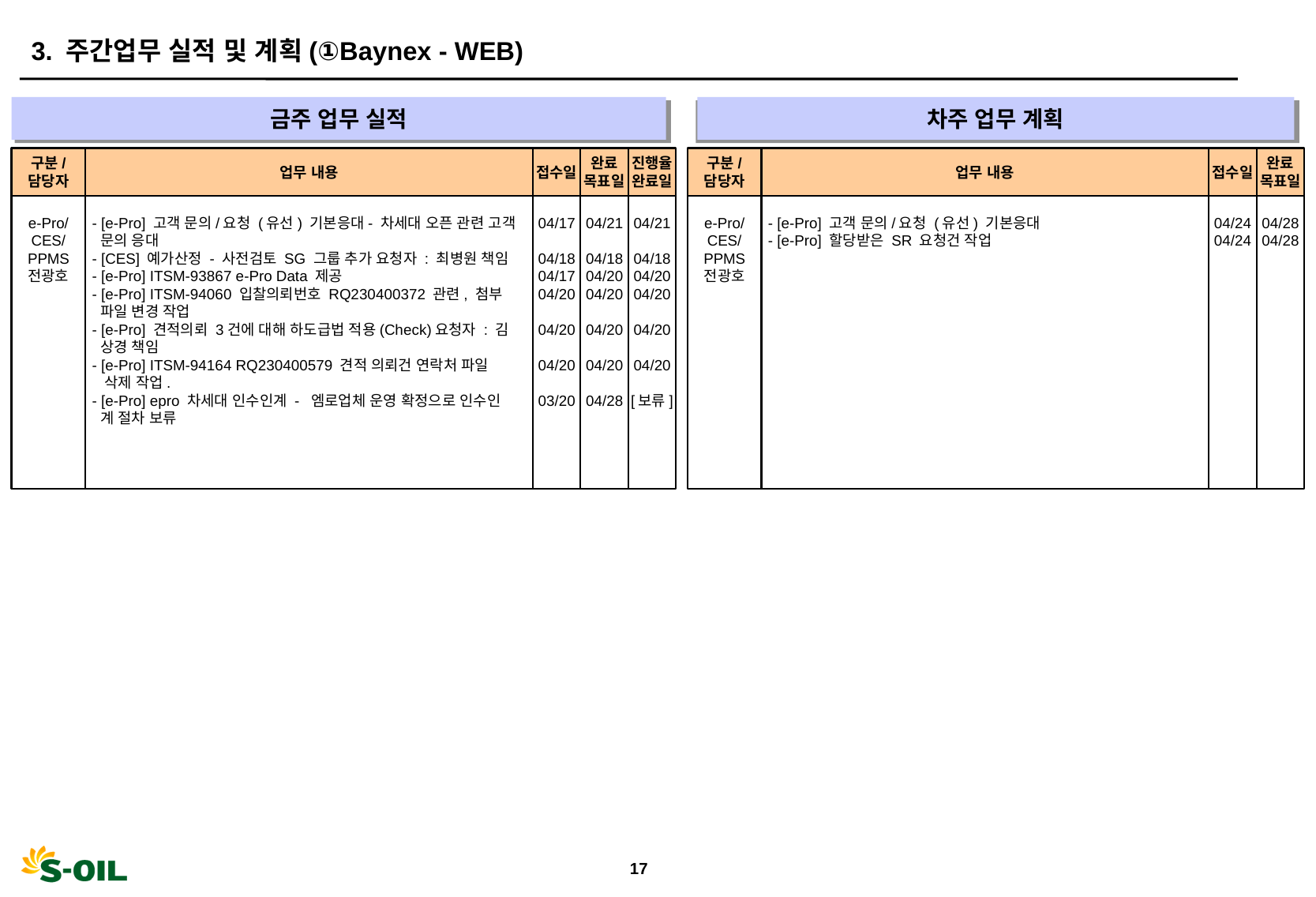

3. 주간업무 실적 및 계획(①Baynex - WEB)
금주 업무 실적
차주 업무 계획
" "
" "
구분/
담당자
업무 내용
접수일
완료
목표일
진행율
완료일
구분/
담당자
업무 내용
접수일
완료
목표일
e-Pro/
CES/
PPMS
전광호

- [e-Pro] 고객 문의/요청 (유선) 기본응대- 차세대 오픈 관련 고객
  문의 응대
- [CES] 예가산정 - 사전검토 SG 그룹 추가 요청자 : 최병원 책임
- [e-Pro] ITSM-93867 e-Pro Data 제공
- [e-Pro] ITSM-94060 입찰의뢰번호 RQ230400372 관련, 첨부
  파일 변경 작업
- [e-Pro] 견적의뢰 3건에 대해 하도급법 적용(Check)요청자 : 김
  상경 책임
- [e-Pro] ITSM-94164 RQ230400579 견적 의뢰건 연락처 파일
   삭제 작업.
- [e-Pro] epro 차세대 인수인계 -  엠로업체 운영 확정으로 인수인
  계 절차 보류
04/17
04/18
04/17
04/20
04/20
04/20
03/20
04/21
04/18
04/20
04/20
04/20
04/20
04/28
04/21
04/18
04/20
04/20
04/20
04/20
[보류]
e-Pro/
CES/
PPMS
전광호

- [e-Pro] 고객 문의/요청 (유선) 기본응대
- [e-Pro] 할당받은 SR 요청건 작업
04/24
04/24
04/28
04/28